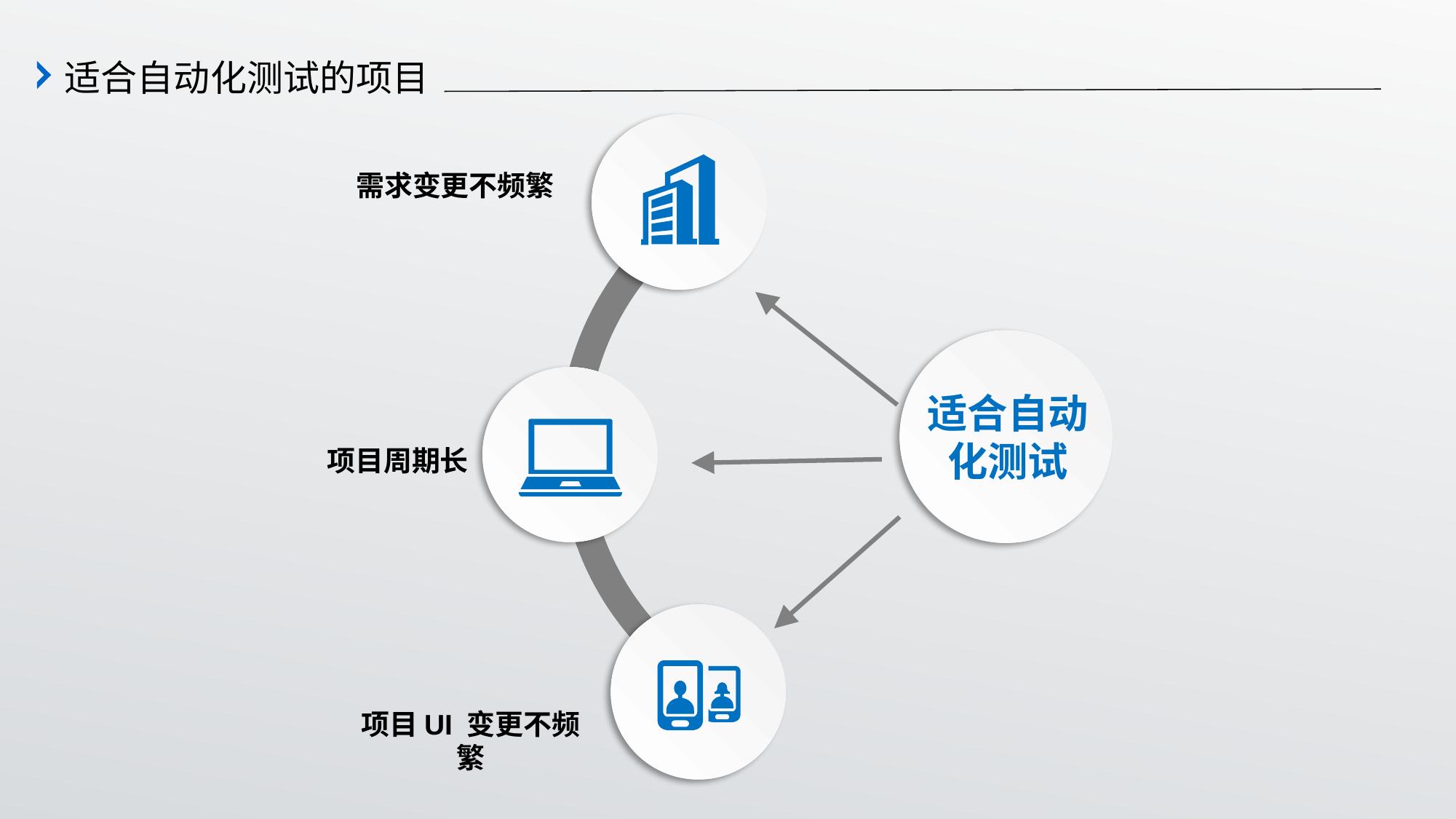

适合自动化测试的项目

需求变更不频繁

适合自动化测试
项目周期长

项目UI 变更不频繁